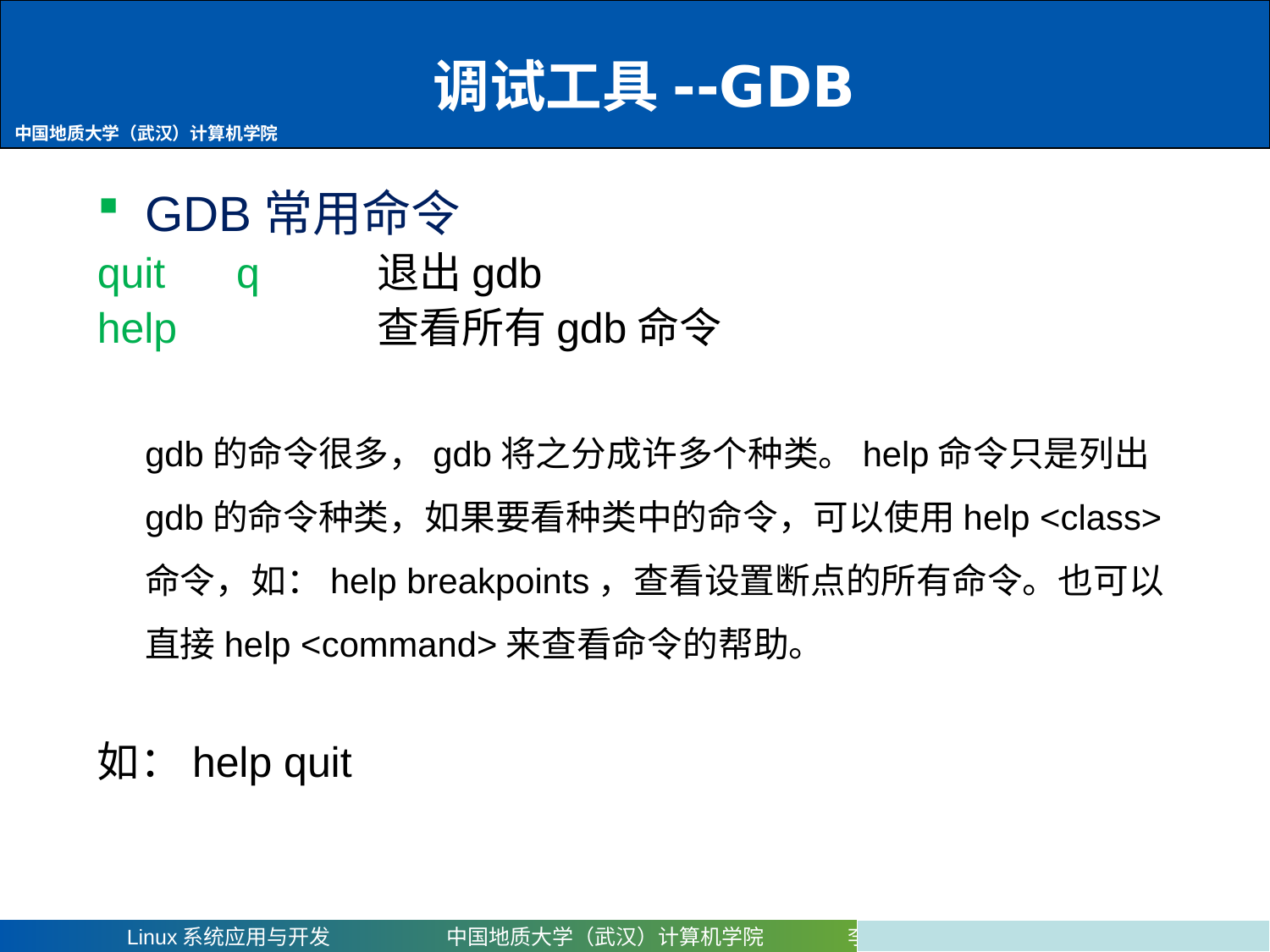

调试工具--GDB
中国地质大学（武汉）计算机学院

GDB常用命令
quit      q         退出gdb
help                查看所有gdb命令

	gdb的命令很多，gdb将之分成许多个种类。help命令只是列出gdb的命令种类，如果要看种类中的命令，可以使用help <class> 命令，如：help breakpoints，查看设置断点的所有命令。也可以直接help <command>来查看命令的帮助。

如：help quit